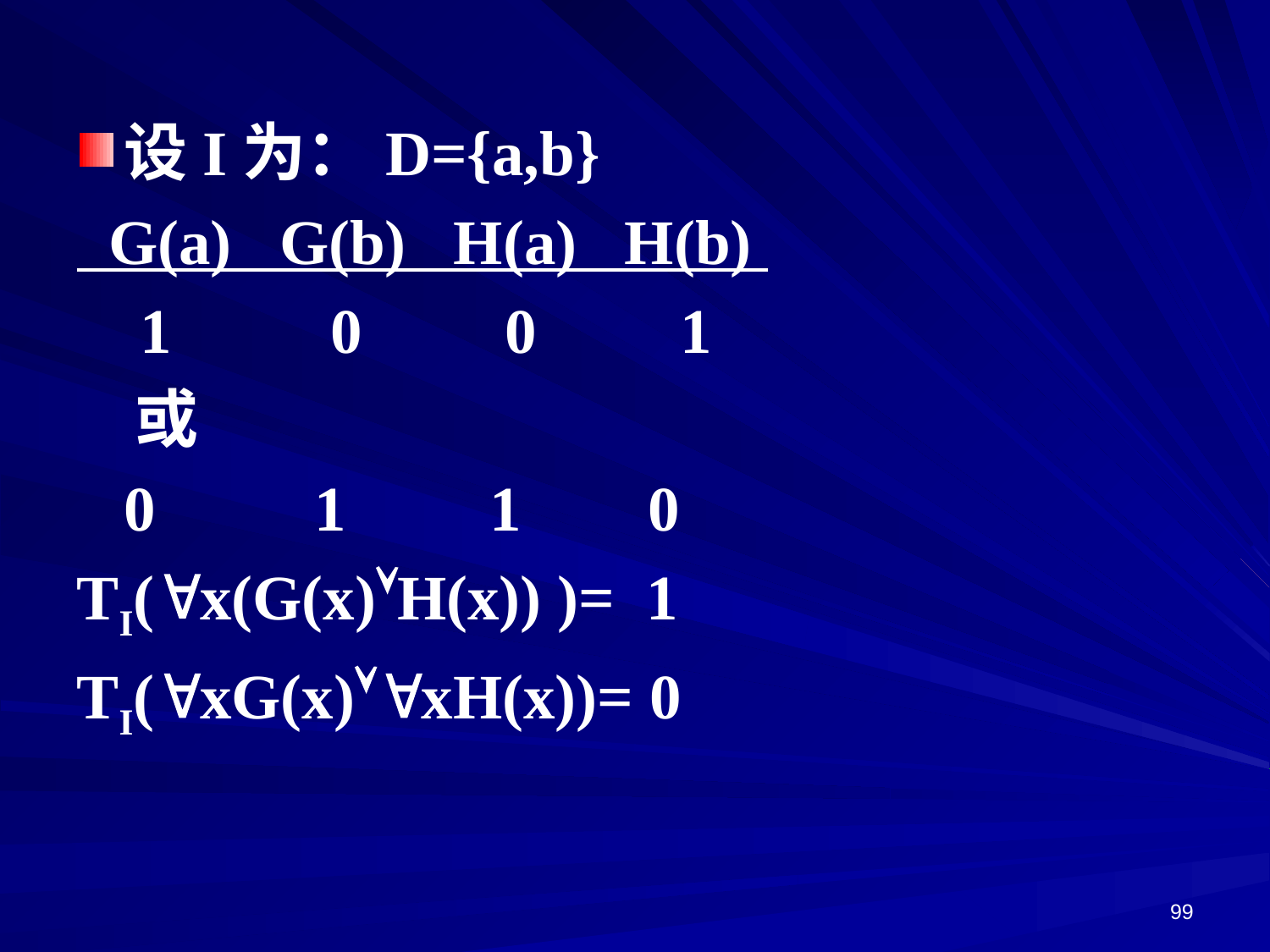

设I为：D={a,b}
  G(a)   G(b)   H(a)   H(b)
    1          0         0         1
   或
   0          1         1        0
TI(∀x(G(x)∨H(x)) )=  1
TI(∀xG(x)∨∀xH(x))= 0

99